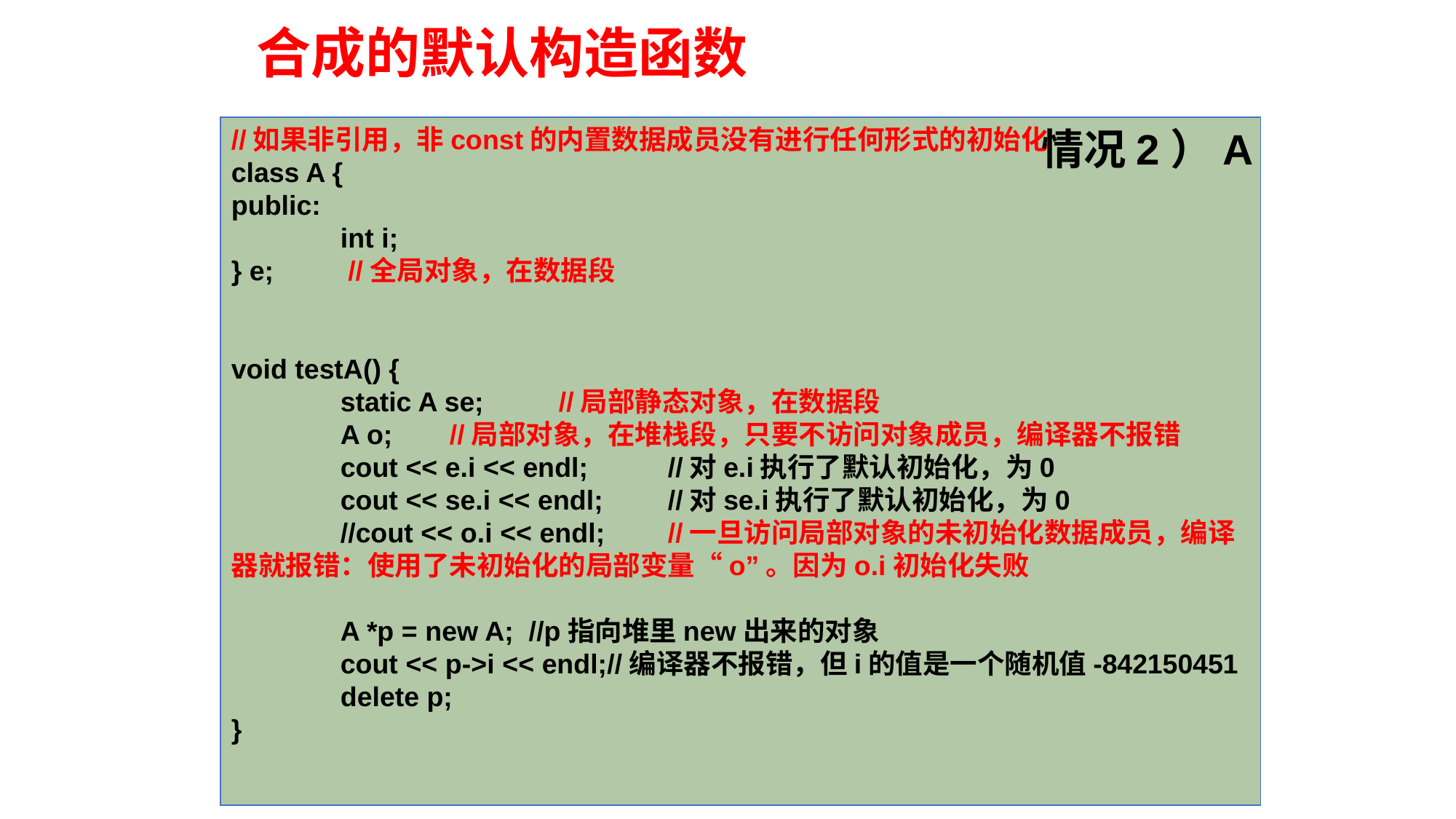

# 合成的默认构造函数
//如果非引用，非const的内置数据成员没有进行任何形式的初始化
class A {
public:
	int i;
} e; 	 //全局对象，在数据段

void testA() {
	static A se;	//局部静态对象，在数据段
	A o;	//局部对象，在堆栈段，只要不访问对象成员，编译器不报错
	cout << e.i << endl;	//对e.i执行了默认初始化，为0
	cout << se.i << endl;	//对se.i执行了默认初始化，为0
	//cout << o.i << endl;	//一旦访问局部对象的未初始化数据成员，编译器就报错：使用了未初始化的局部变量“o”。因为o.i初始化失败

	A *p = new A;  //p指向堆里new出来的对象
	cout << p->i << endl;//编译器不报错，但i的值是一个随机值-842150451
	delete p;
}
情况2）A